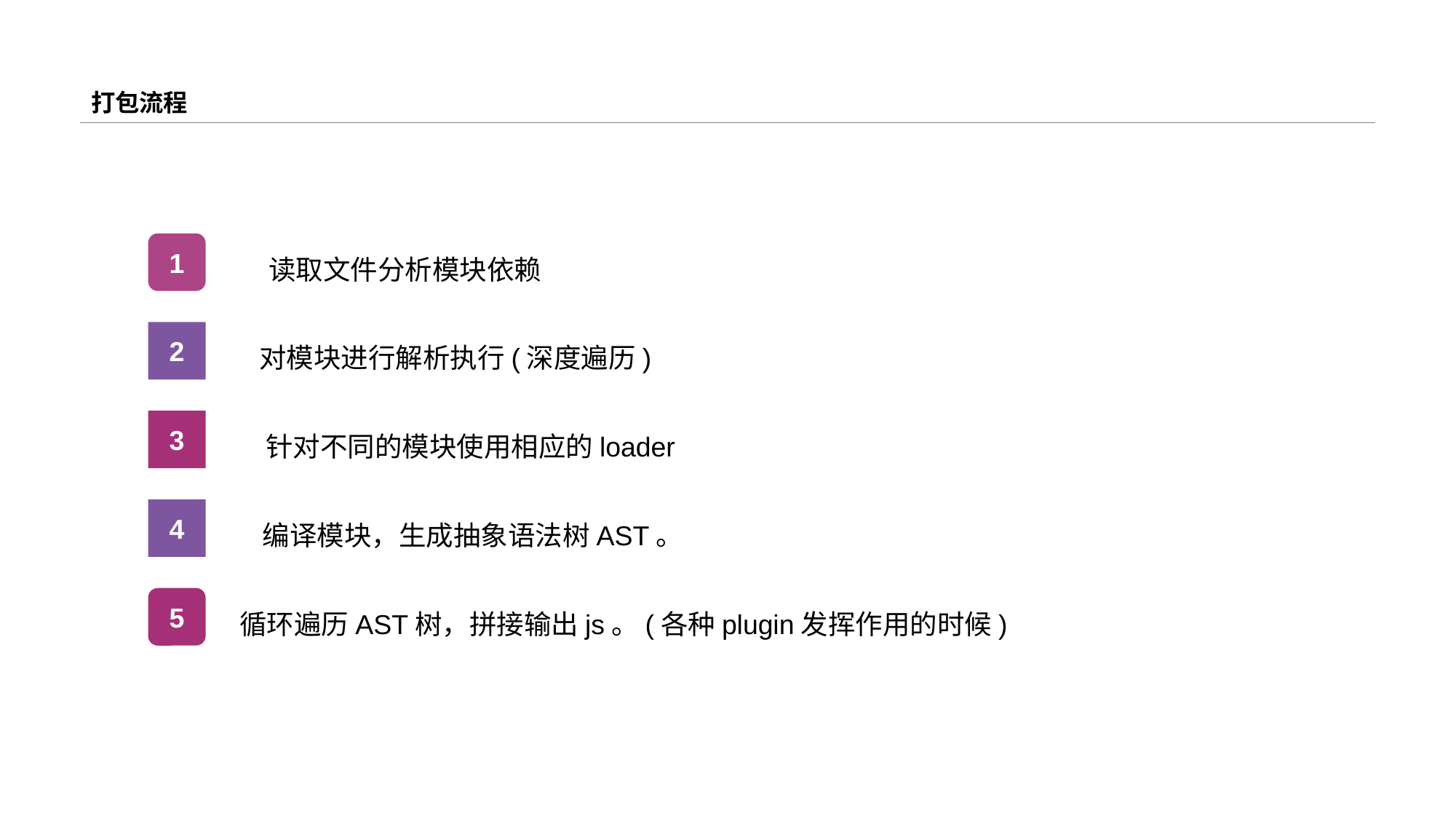

# 打包流程
1
读取文件分析模块依赖
2
对模块进行解析执行(深度遍历)
3
针对不同的模块使用相应的loader
4
编译模块，生成抽象语法树AST。
5
循环遍历AST树，拼接输出js。(各种plugin发挥作用的时候)